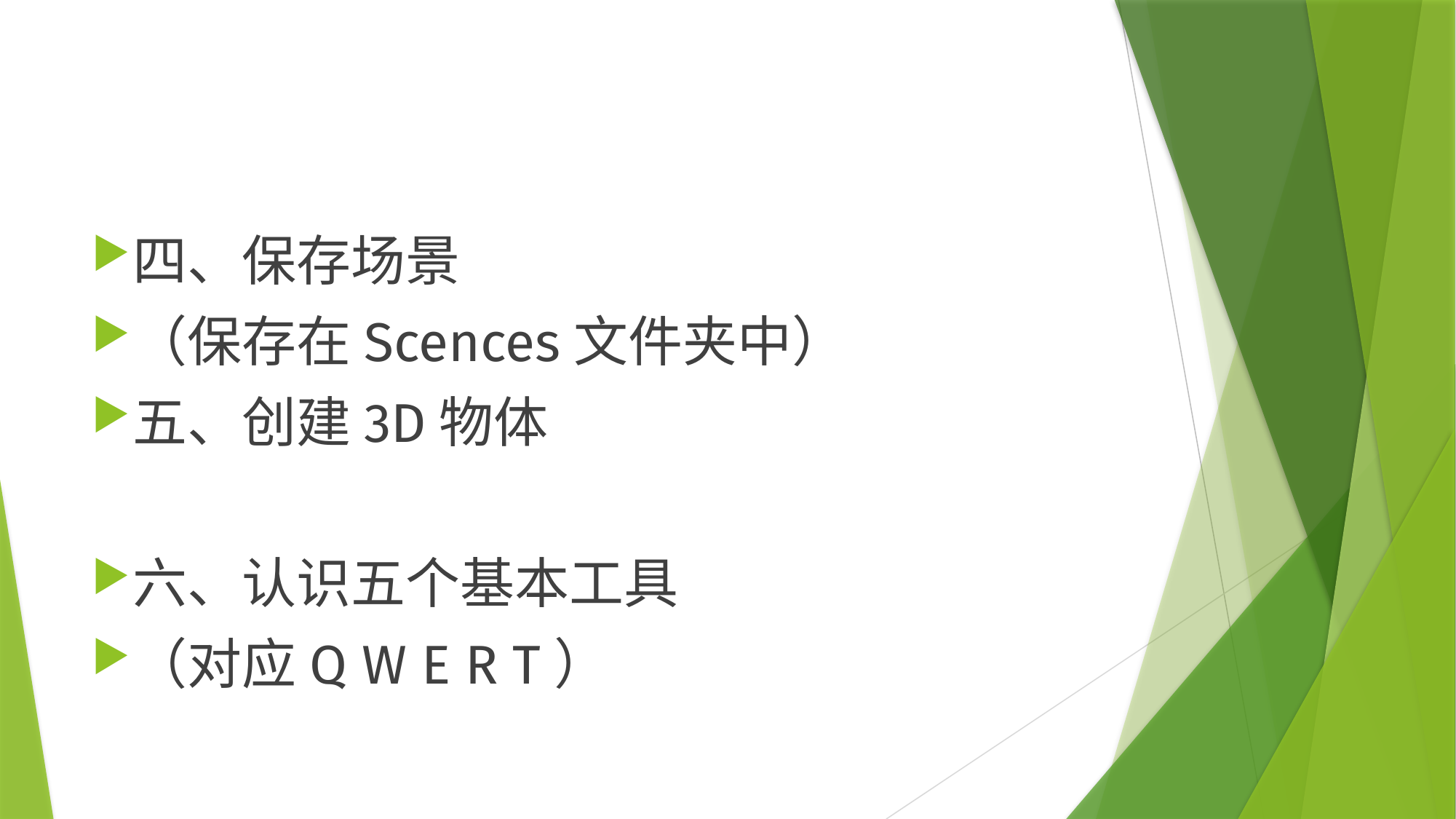

#
四、保存场景
（保存在Scences文件夹中）
五、创建3D物体

六、认识五个基本工具
（对应Q W E R T）